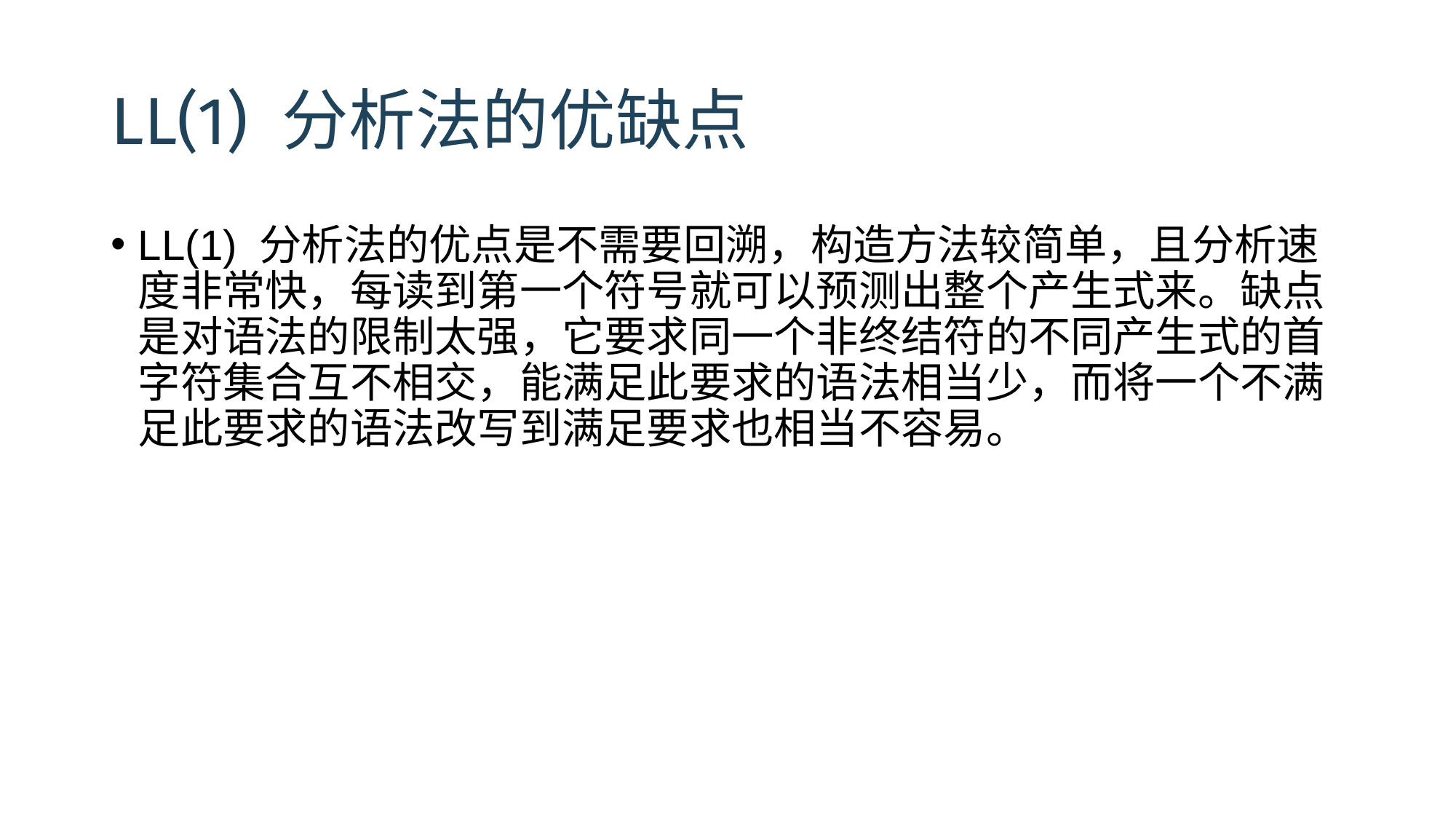

# LL(1) 分析法的优缺点
LL(1) 分析法的优点是不需要回溯，构造方法较简单，且分析速度非常快，每读到第一个符号就可以预测出整个产生式来。缺点是对语法的限制太强，它要求同一个非终结符的不同产生式的首字符集合互不相交，能满足此要求的语法相当少，而将一个不满足此要求的语法改写到满足要求也相当不容易。